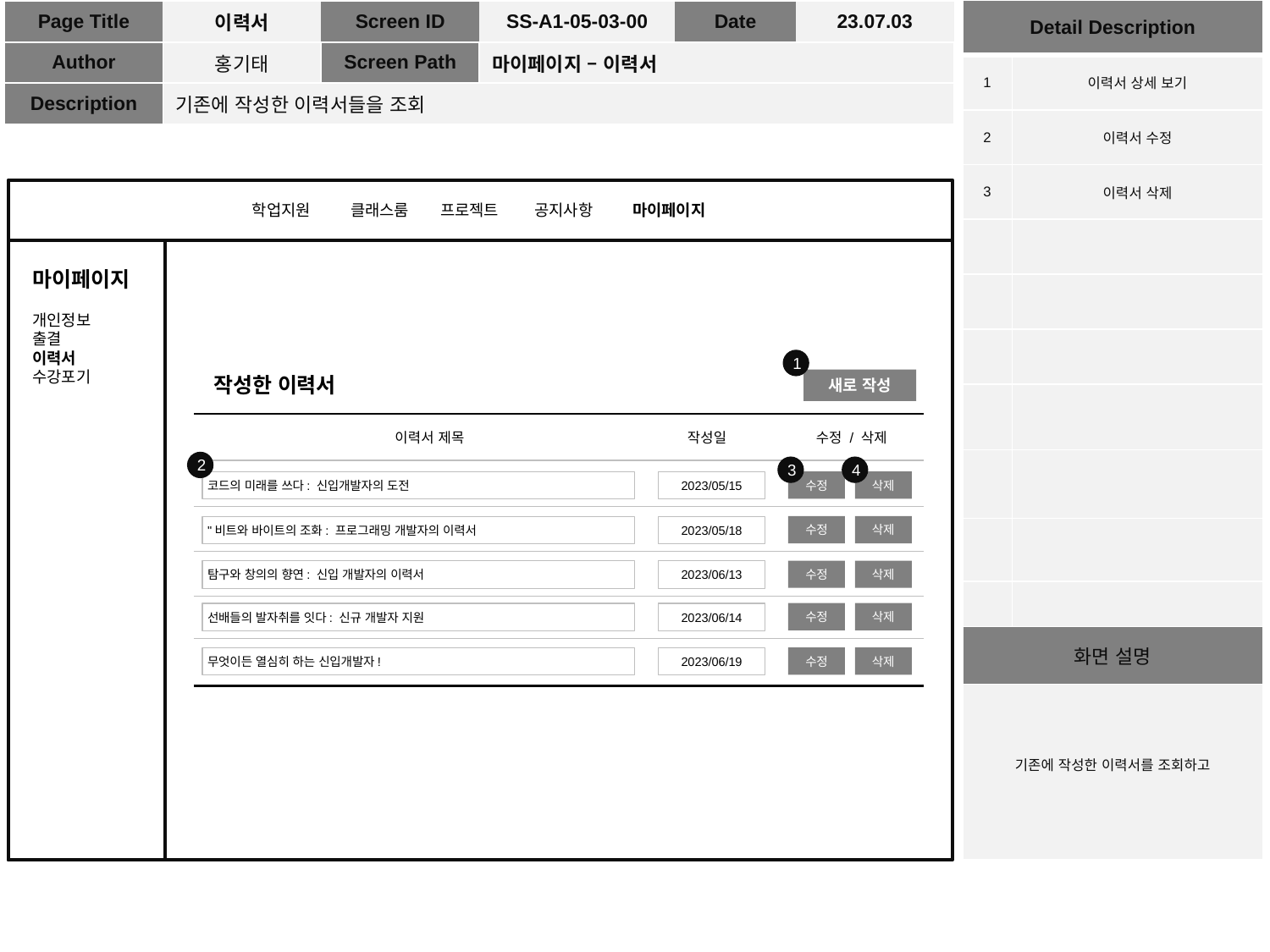

| Detail Description |  |
| --- | --- |
| 1 | 이력서 상세 보기 |
| 2 | 이력서 수정 |
| 3 | 이력서 삭제 |
|  |  |
|  |  |
|  |  |
|  |  |
|  |  |
|  |  |
|  |  |
| 화면 설명 |  |
| 기존에 작성한 이력서를 조회하고 |  |
| Page Title | 이력서 | Screen ID | SS-A1-05-03-00 | Date | 23.07.03 |
| --- | --- | --- | --- | --- | --- |
| Author | 홍기태 | Screen Path | 마이페이지 – 이력서 |  |  |
| Description | 기존에 작성한 이력서들을 조회 |  |  |  |  |

학업지원         클래스룸       프로젝트        공지사항         마이페이지

마이페이지

개인정보
출결
이력서
수강포기
1
작성한 이력서
새로 작성
이력서 제목
작성일
수정 / 삭제
2
3
4
수정
삭제
코드의 미래를 쓰다: 신입개발자의 도전
2023/05/15
수정
삭제
"비트와 바이트의 조화: 프로그래밍 개발자의 이력서
2023/05/18
수정
삭제
탐구와 창의의 향연: 신입 개발자의 이력서
2023/06/13
수정
삭제
선배들의 발자취를 잇다: 신규 개발자 지원
2023/06/14
수정
삭제
무엇이든 열심히 하는 신입개발자!
2023/06/19